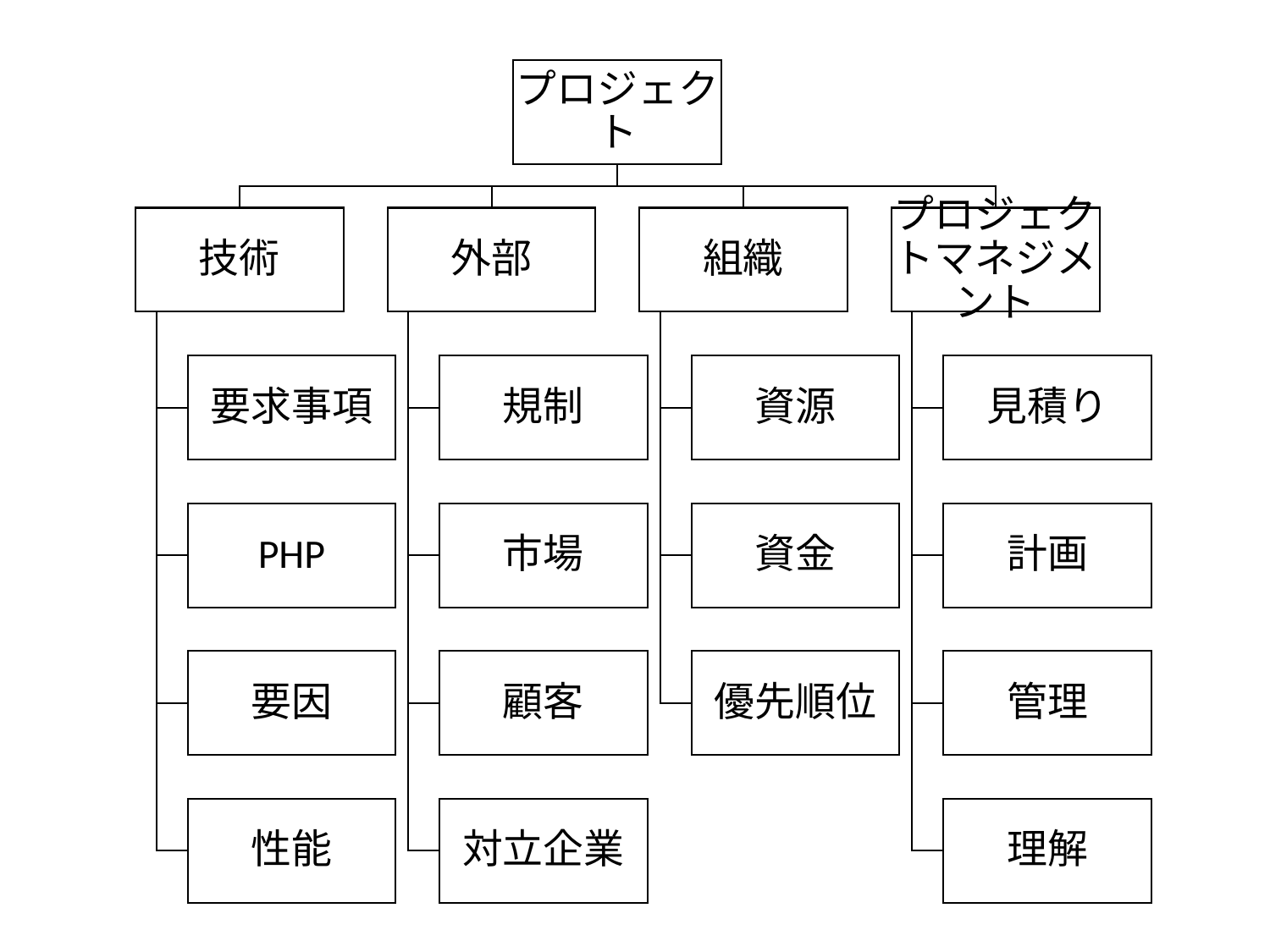

プロジェクト
技術
要求事項
PHP
要因
性能
外部
規制
市場
顧客
対立企業
組織
資源
資金
優先順位
プロジェクトマネジメント
見積り
計画
管理
理解